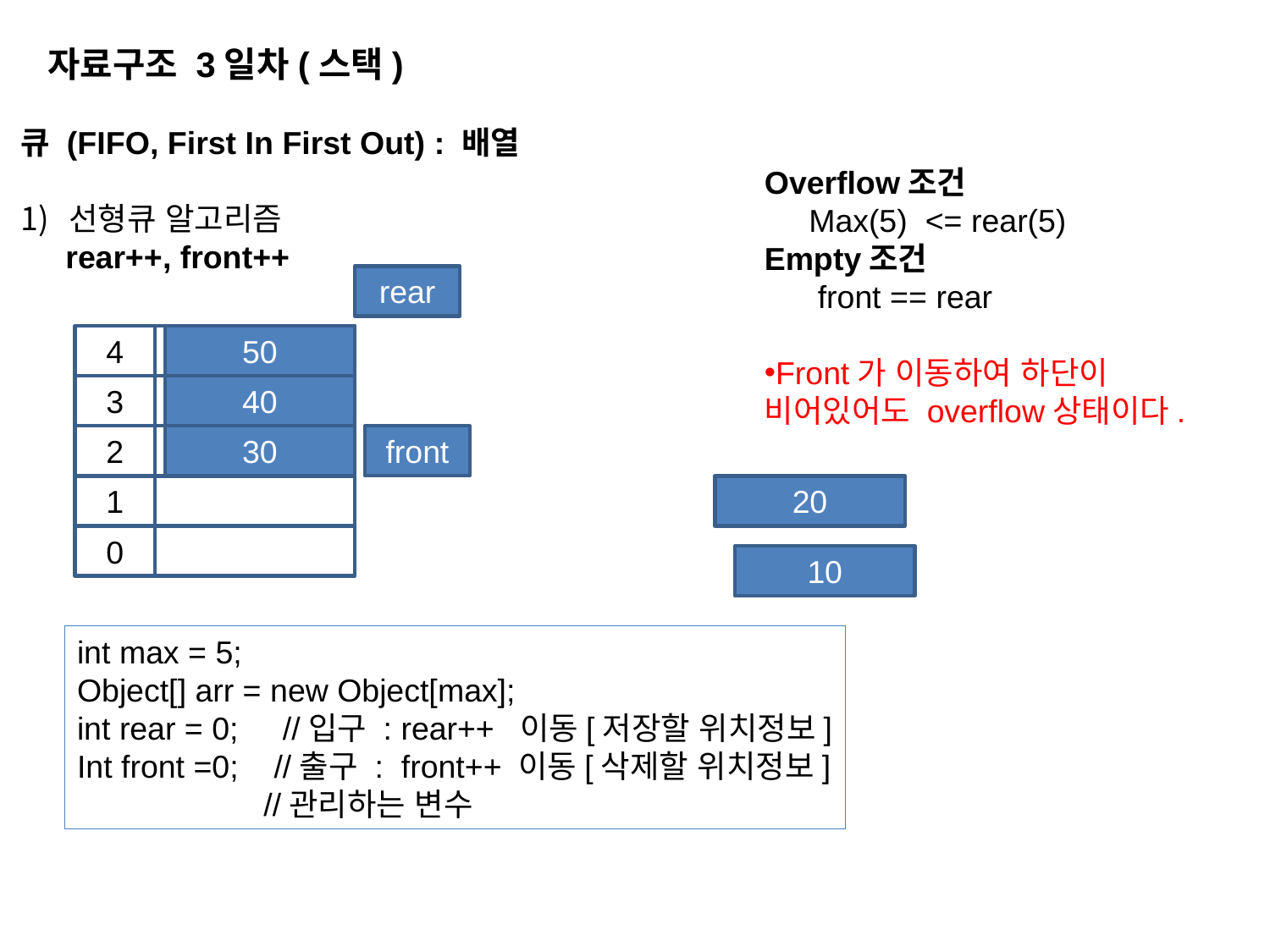

자료구조 3일차(스택)
큐 (FIFO, First In First Out) : 배열

선형큐 알고리즘
     rear++, front++
Overflow조건
     Max(5)  <= rear(5)
Empty조건
      front == rear

Front가 이동하여 하단이
비어있어도 overflow상태이다.
rear
4

50
3

40
2

30
front
1

20
0

10
int max = 5;
Object[] arr = new Object[max];
int rear = 0;     //입구 : rear++  이동[저장할 위치정보]
Int front =0;    //출구 :  front++ 이동[삭제할 위치정보]
                     //관리하는 변수